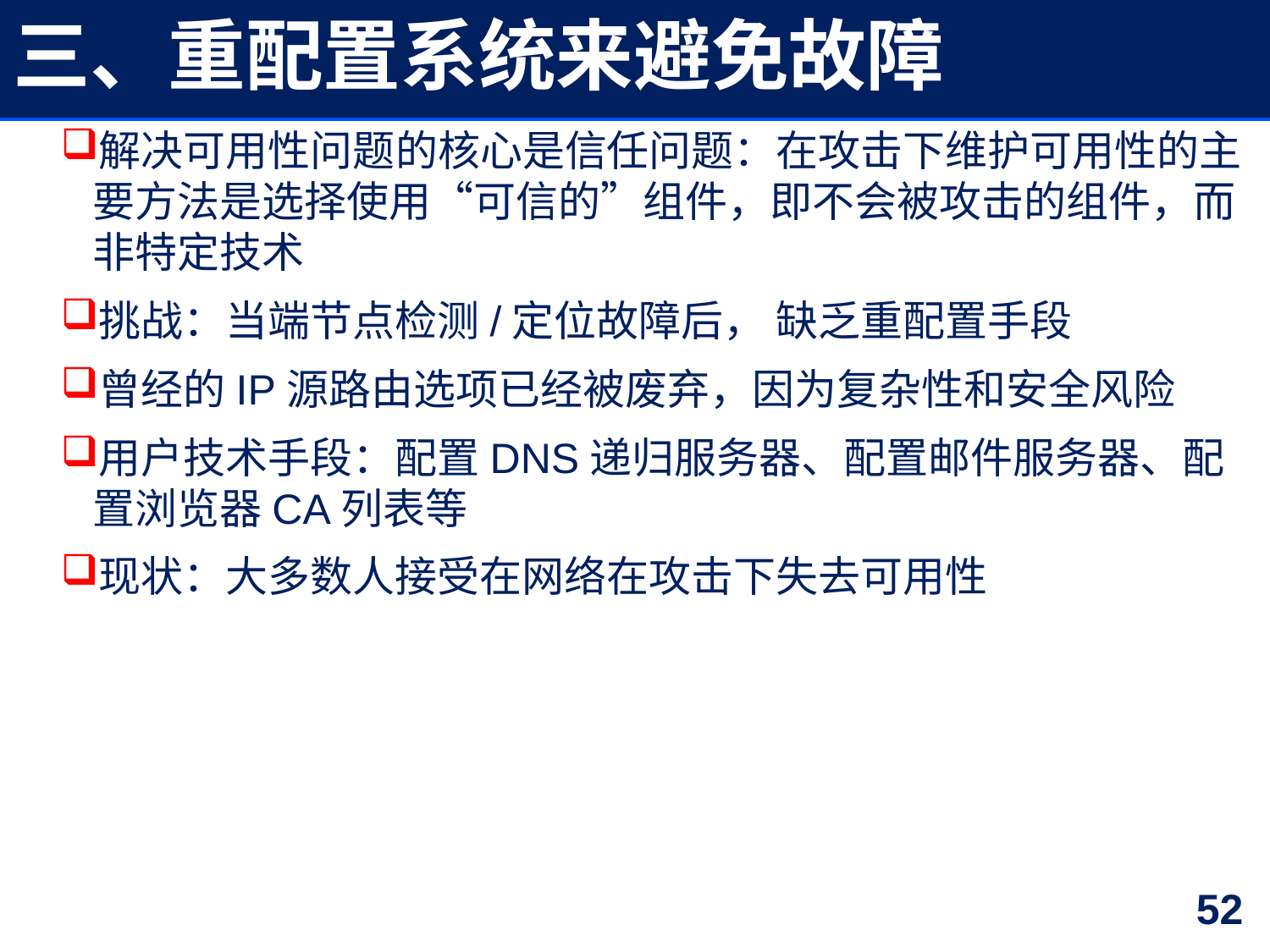

# 三、重配置系统来避免故障
解决可用性问题的核心是信任问题：在攻击下维护可用性的主要方法是选择使用“可信的”组件，即不会被攻击的组件，而非特定技术
挑战：当端节点检测/定位故障后， 缺乏重配置手段
曾经的IP源路由选项已经被废弃，因为复杂性和安全风险
用户技术手段：配置DNS递归服务器、配置邮件服务器、配置浏览器CA列表等
现状：大多数人接受在网络在攻击下失去可用性

52